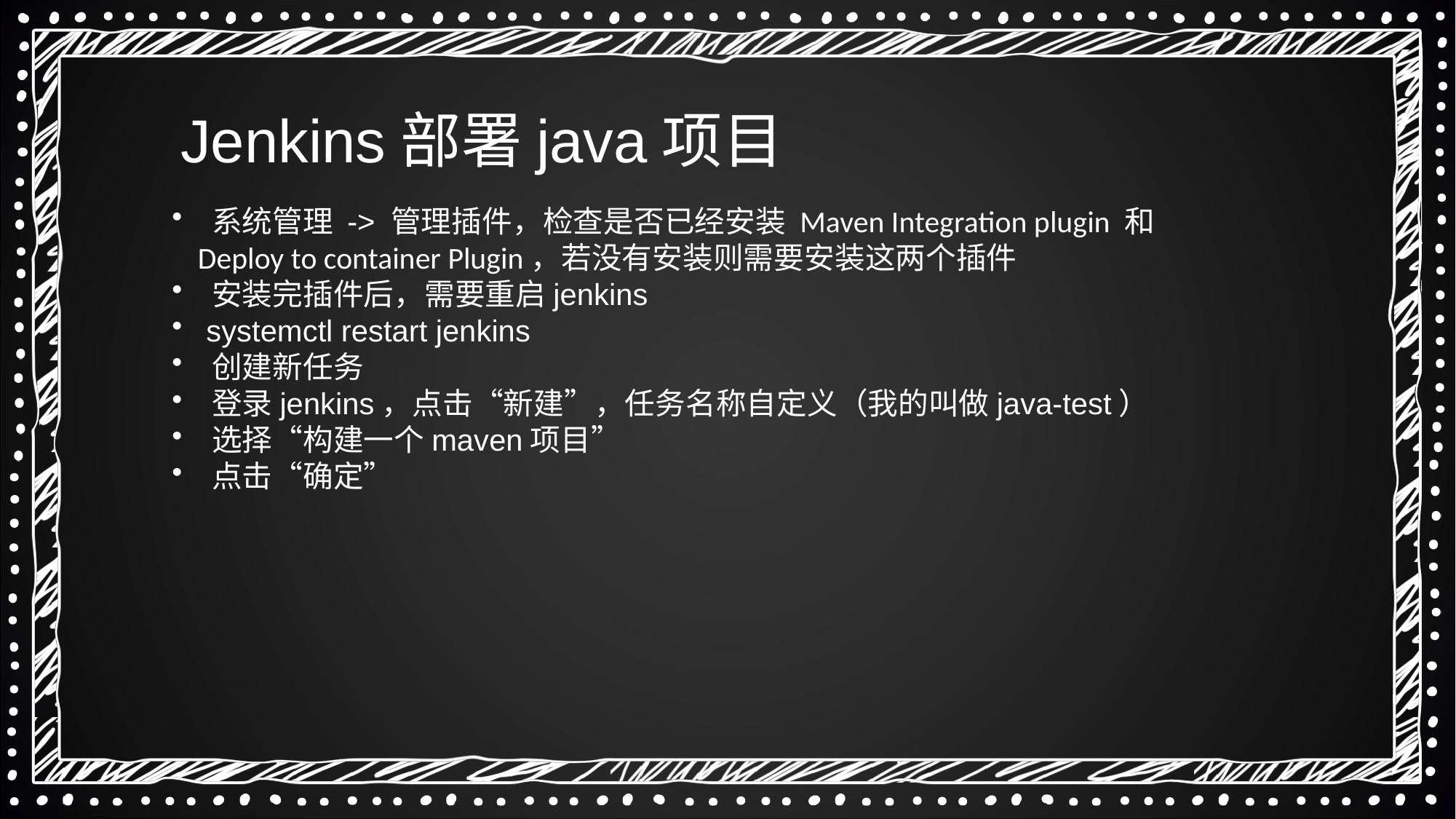

Jenkins部署java项目
 系统管理 -> 管理插件，检查是否已经安装 Maven Integration plugin 和 Deploy to container Plugin，若没有安装则需要安装这两个插件
 安装完插件后，需要重启jenkins
 systemctl restart jenkins
 创建新任务
 登录jenkins，点击“新建”，任务名称自定义（我的叫做java-test）
 选择“构建一个maven项目”
 点击“确定”